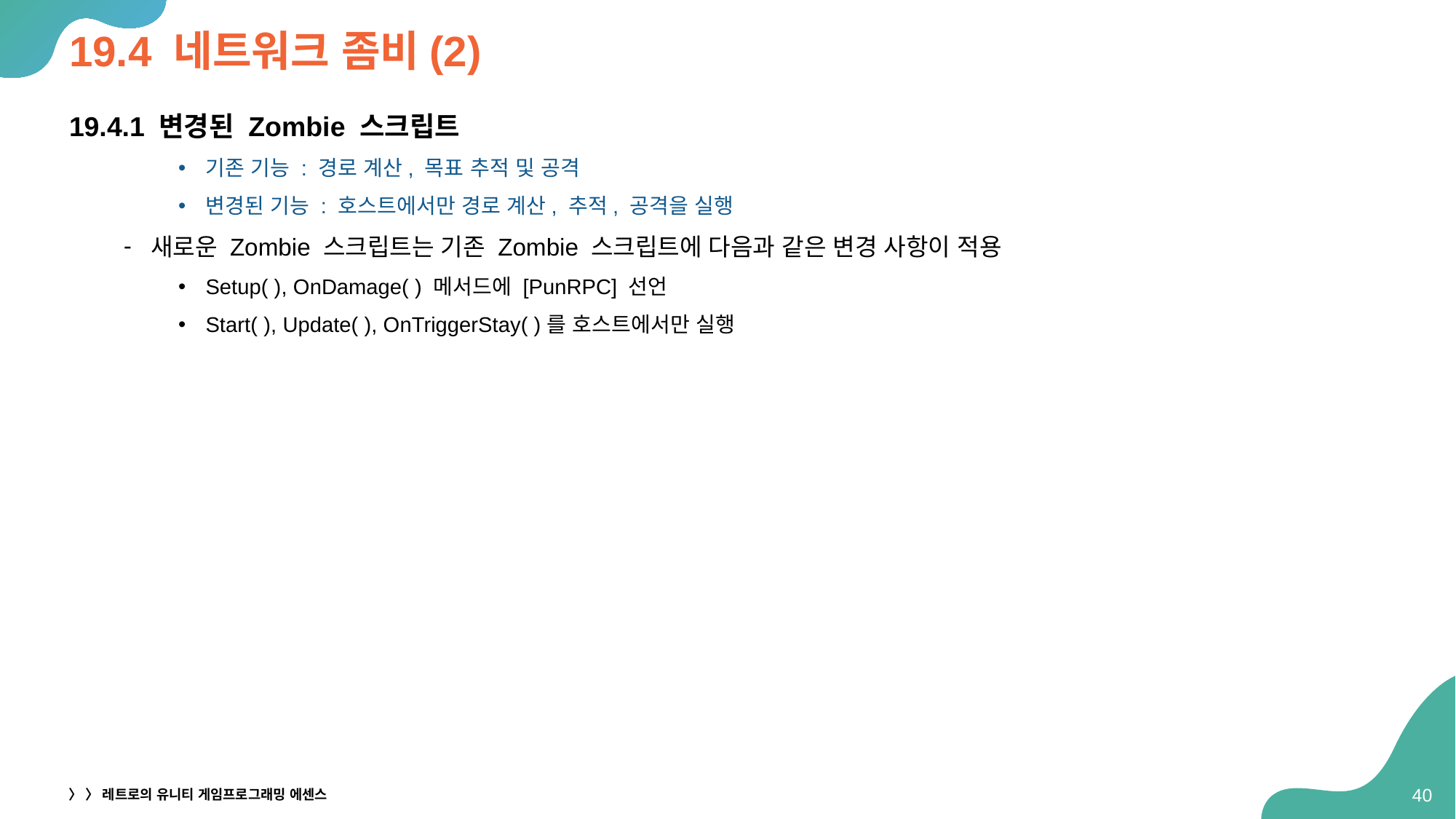

# 19.4 네트워크 좀비(2)
19.4.1 변경된 Zombie 스크립트
기존 기능 : 경로 계산, 목표 추적 및 공격
변경된 기능 : 호스트에서만 경로 계산, 추적, 공격을 실행
새로운 Zombie 스크립트는 기존 Zombie 스크립트에 다음과 같은 변경 사항이 적용
Setup( ), OnDamage( ) 메서드에 [PunRPC] 선언
Start( ), Update( ), OnTriggerStay( )를 호스트에서만 실행
40